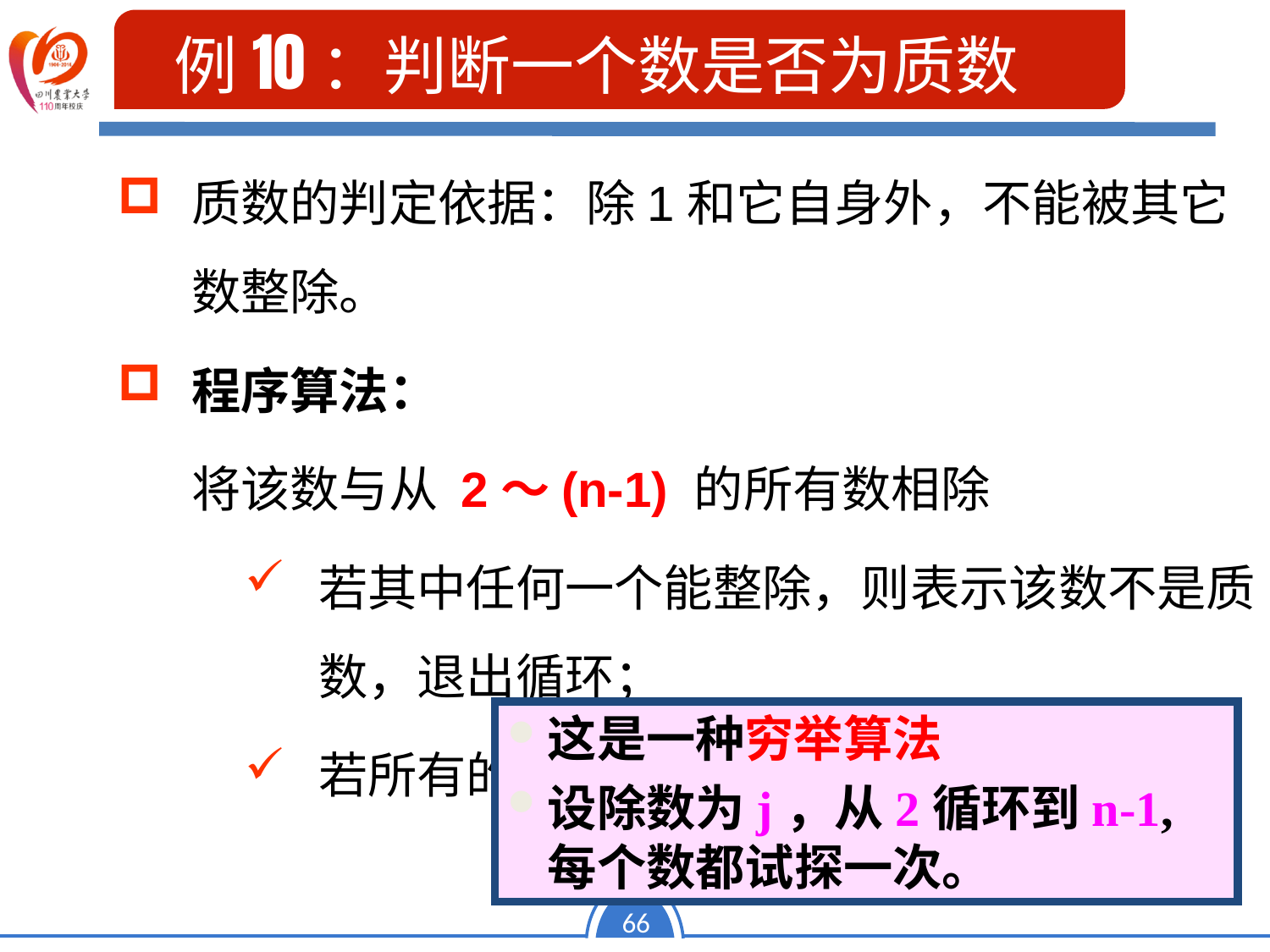

例10：判断一个数是否为质数
质数的判定依据：除1和它自身外，不能被其它数整除。
程序算法：
	将该数与从 2～(n-1) 的所有数相除
若其中任何一个能整除，则表示该数不是质数，退出循环；
若所有的数都不能整除，则该数是质数。

这是一种穷举算法
设除数为j，从2循环到n-1,每个数都试探一次。